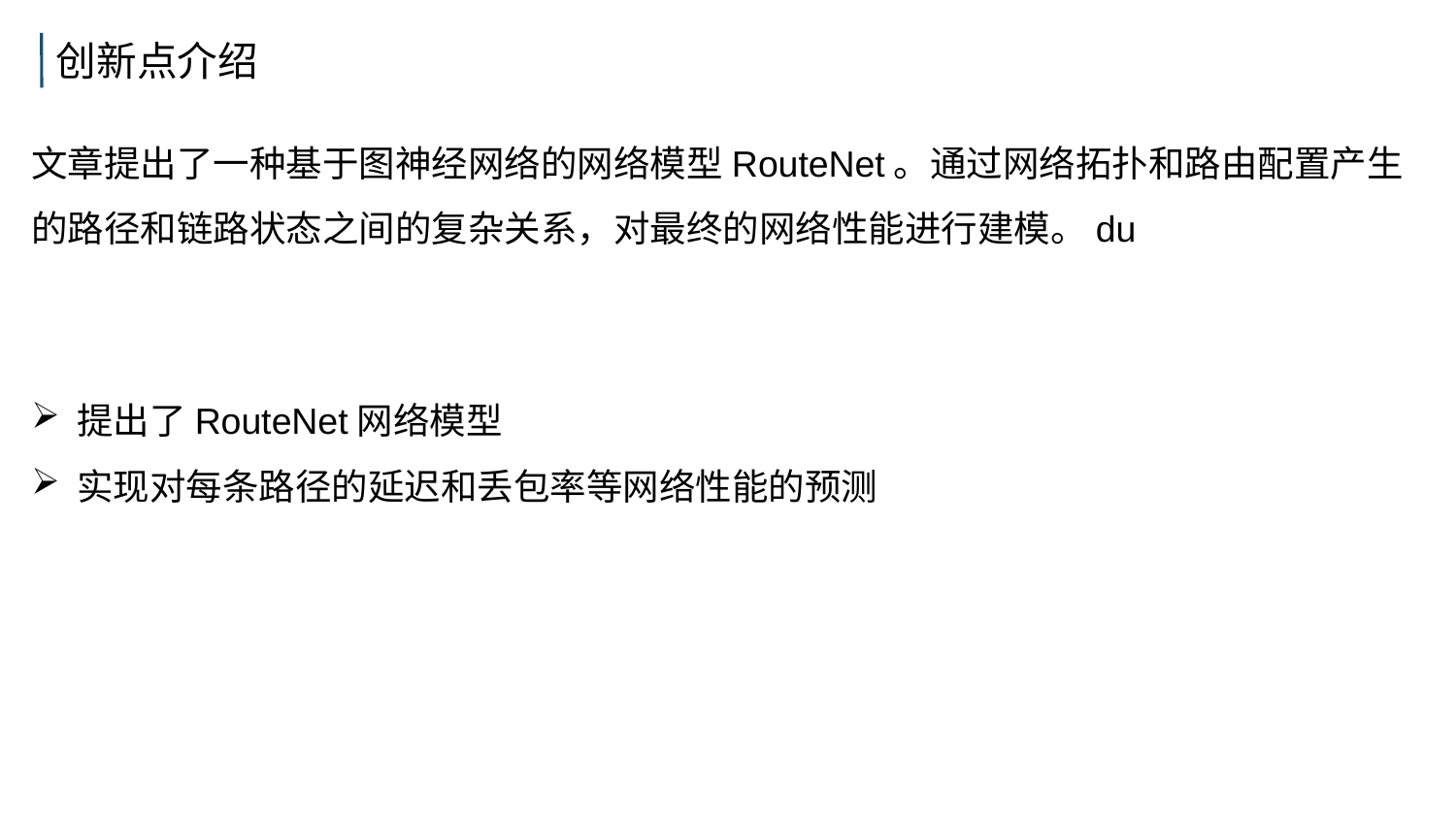

创新点介绍
文章提出了一种基于图神经网络的网络模型RouteNet。通过网络拓扑和路由配置产生的路径和链路状态之间的复杂关系，对最终的网络性能进行建模。du
提出了RouteNet网络模型
实现对每条路径的延迟和丢包率等网络性能的预测